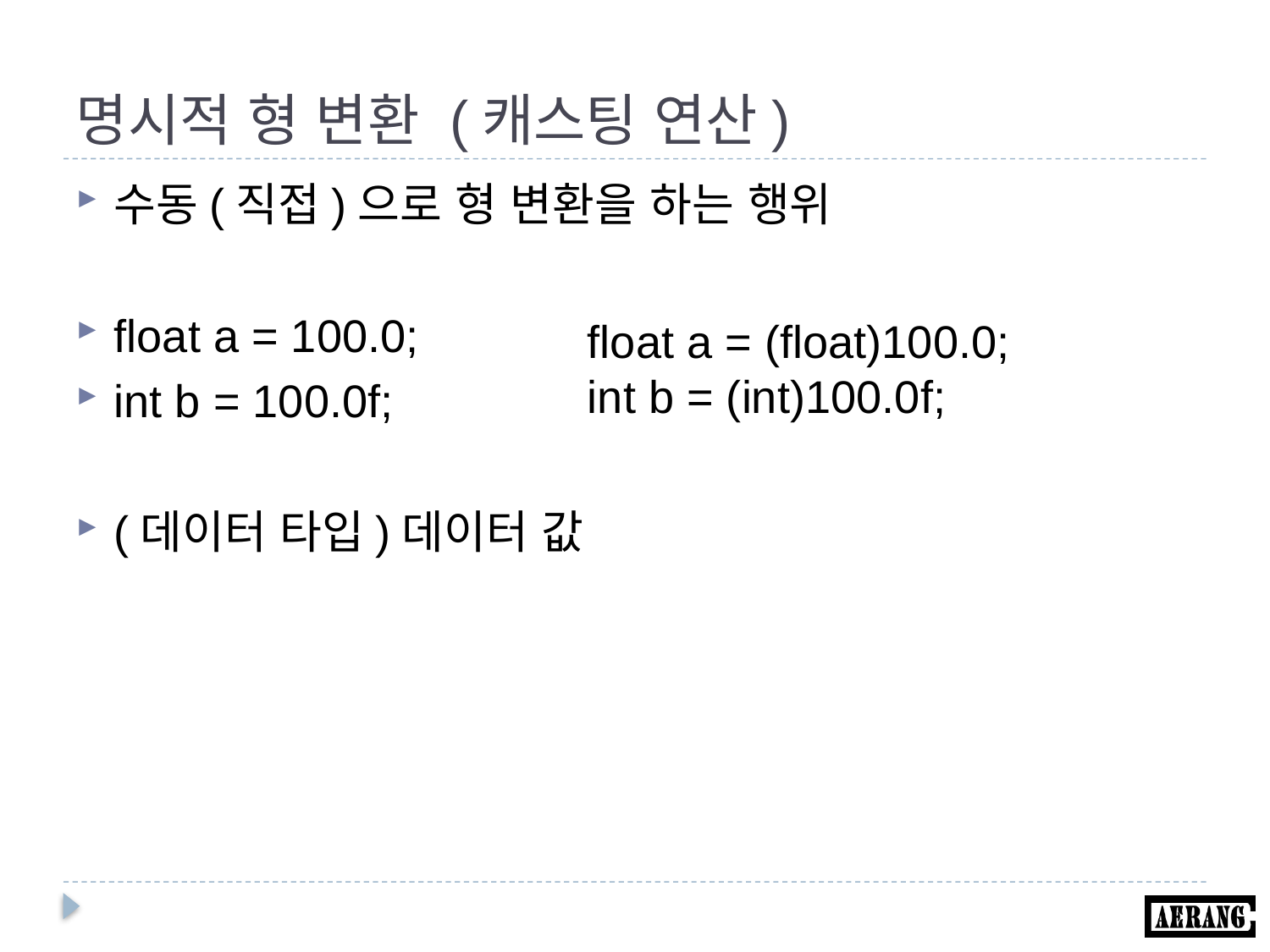

# 명시적 형 변환 (캐스팅 연산)
수동(직접)으로 형 변환을 하는 행위

float a = 100.0;
int b = 100.0f;

(데이터 타입)데이터 값
float a = (float)100.0;
int b = (int)100.0f;